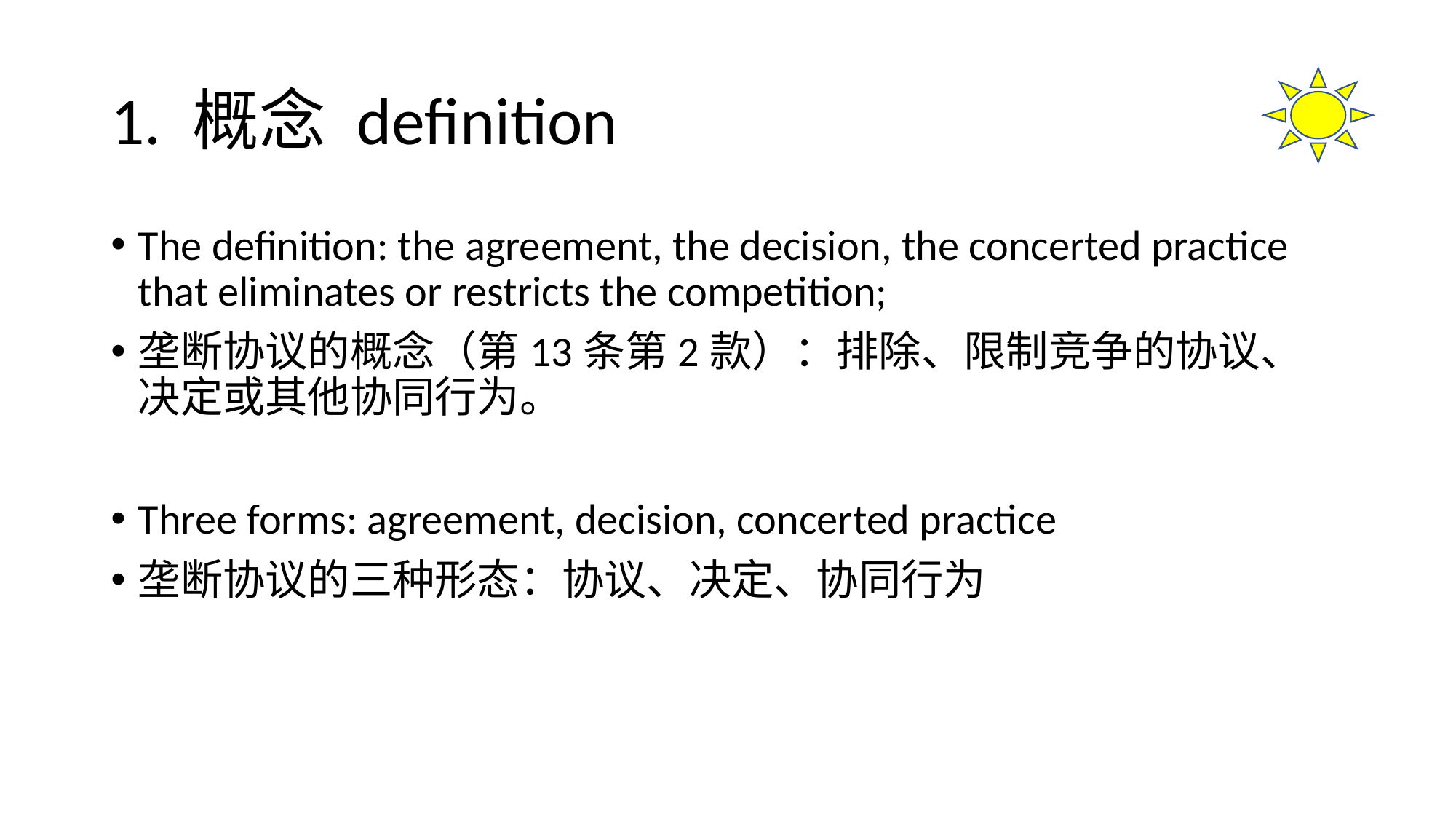

# 1. 概念 definition

The definition: the agreement, the decision, the concerted practice that eliminates or restricts the competition;
垄断协议的概念（第13条第2款）：排除、限制竞争的协议、决定或其他协同行为。

Three forms: agreement, decision, concerted practice
垄断协议的三种形态：协议、决定、协同行为